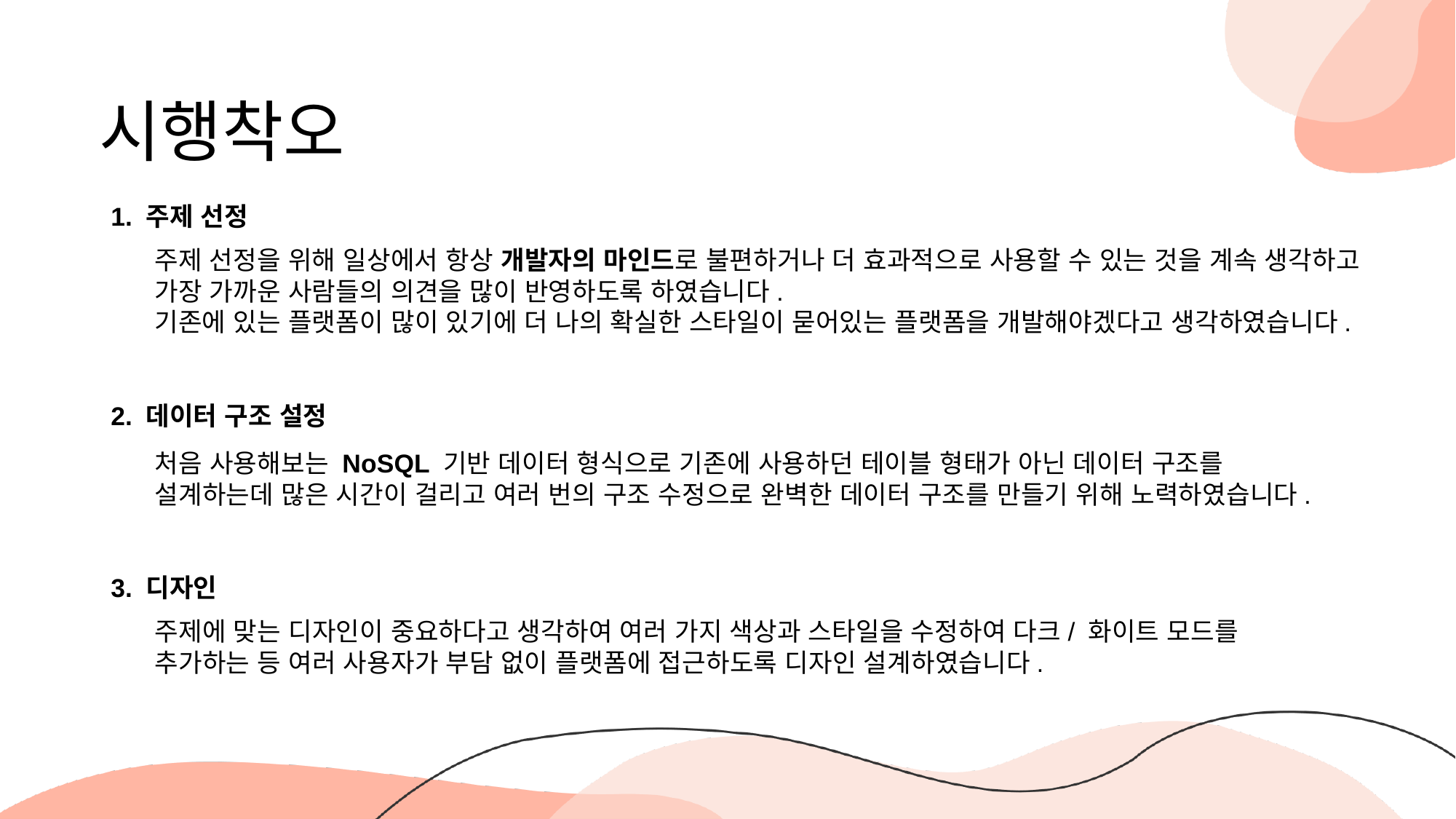

# 시행착오
1. 주제 선정
주제 선정을 위해 일상에서 항상 개발자의 마인드로 불편하거나 더 효과적으로 사용할 수 있는 것을 계속 생각하고  가장 가까운 사람들의 의견을 많이 반영하도록 하였습니다.
기존에 있는 플랫폼이 많이 있기에 더 나의 확실한 스타일이 묻어있는 플랫폼을 개발해야겠다고 생각하였습니다.
2. 데이터 구조 설정
처음 사용해보는 NoSQL 기반 데이터 형식으로 기존에 사용하던 테이블 형태가 아닌 데이터 구조를 설계하는데 많은 시간이 걸리고 여러 번의 구조 수정으로 완벽한 데이터 구조를 만들기 위해 노력하였습니다.
3. 디자인
주제에 맞는 디자인이 중요하다고 생각하여 여러 가지 색상과 스타일을 수정하여 다크/ 화이트 모드를 추가하는 등 여러 사용자가 부담 없이 플랫폼에 접근하도록 디자인 설계하였습니다.